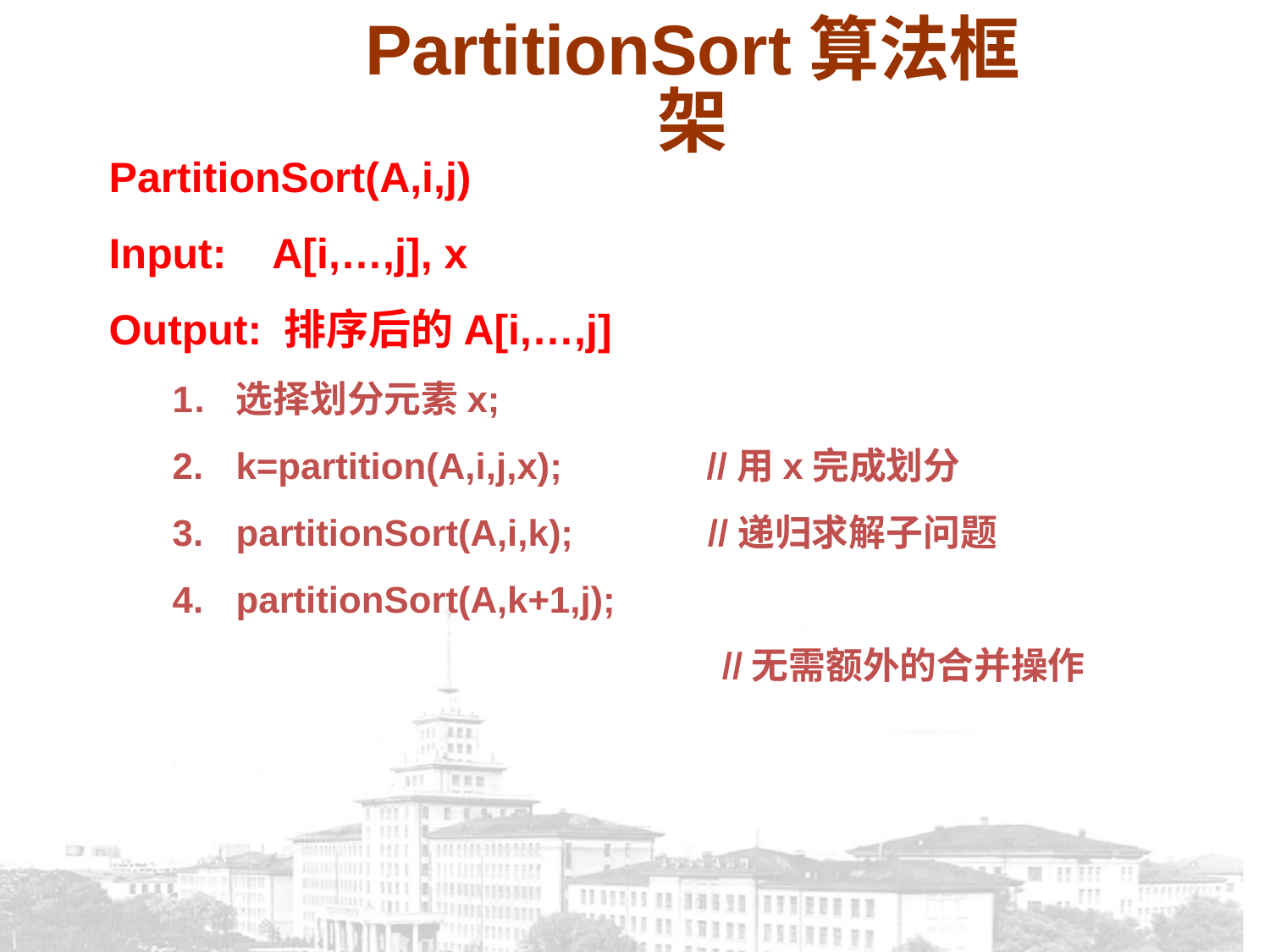

PartitionSort算法框架
PartitionSort(A,i,j)
Input:    A[i,…,j], x
Output: 排序后的A[i,…,j]
选择划分元素x;
k=partition(A,i,j,x);              //用x完成划分
partitionSort(A,i,k);             //递归求解子问题
partitionSort(A,k+1,j);
                                                     //无需额外的合并操作